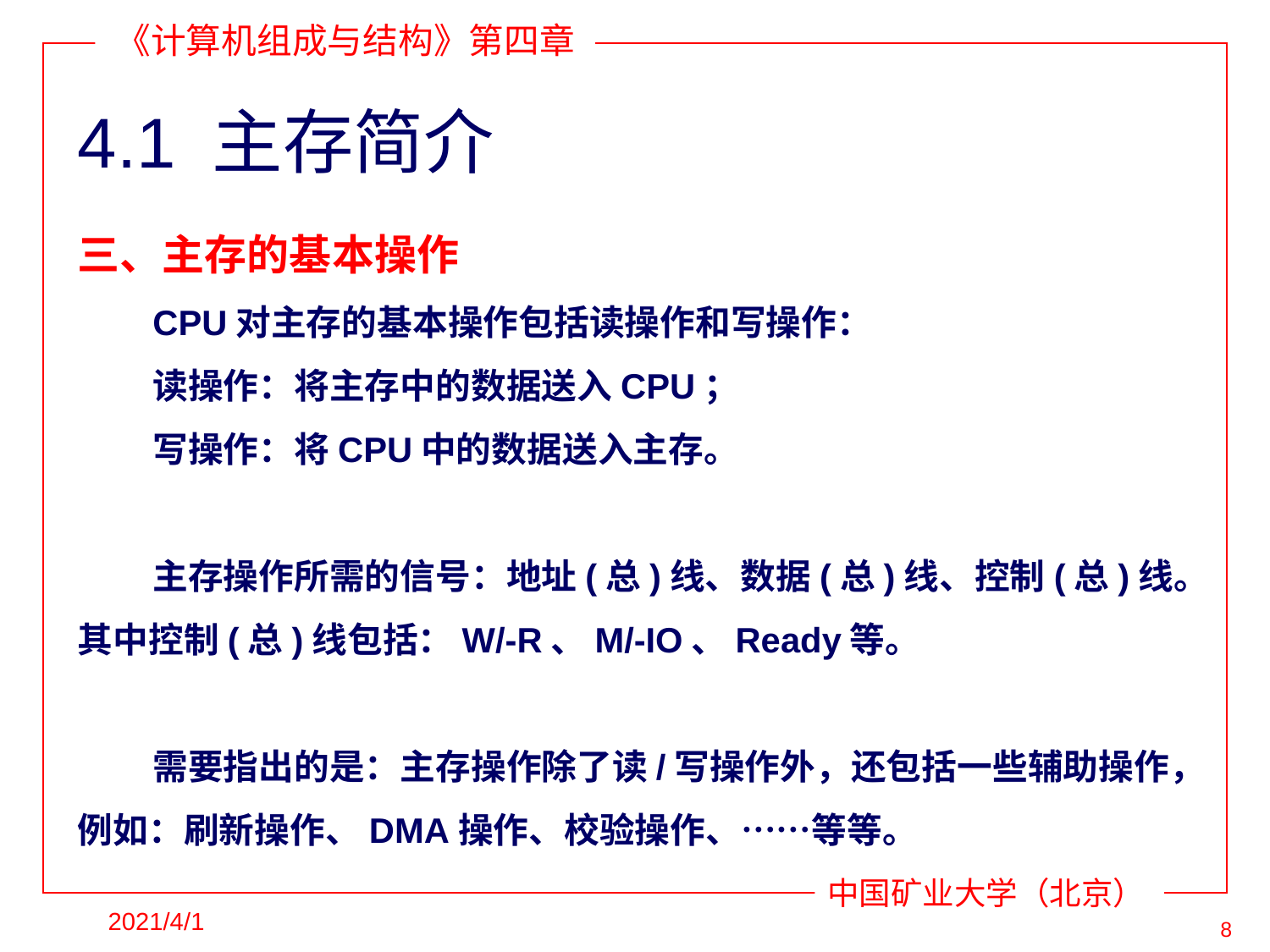

# 4.1 主存简介
三、主存的基本操作
CPU对主存的基本操作包括读操作和写操作：
读操作：将主存中的数据送入CPU；
写操作：将CPU中的数据送入主存。

主存操作所需的信号：地址(总)线、数据(总)线、控制(总)线。其中控制(总)线包括：W/-R、M/-IO、Ready等。

需要指出的是：主存操作除了读/写操作外，还包括一些辅助操作，例如：刷新操作、DMA操作、校验操作、……等等。
2021/4/1